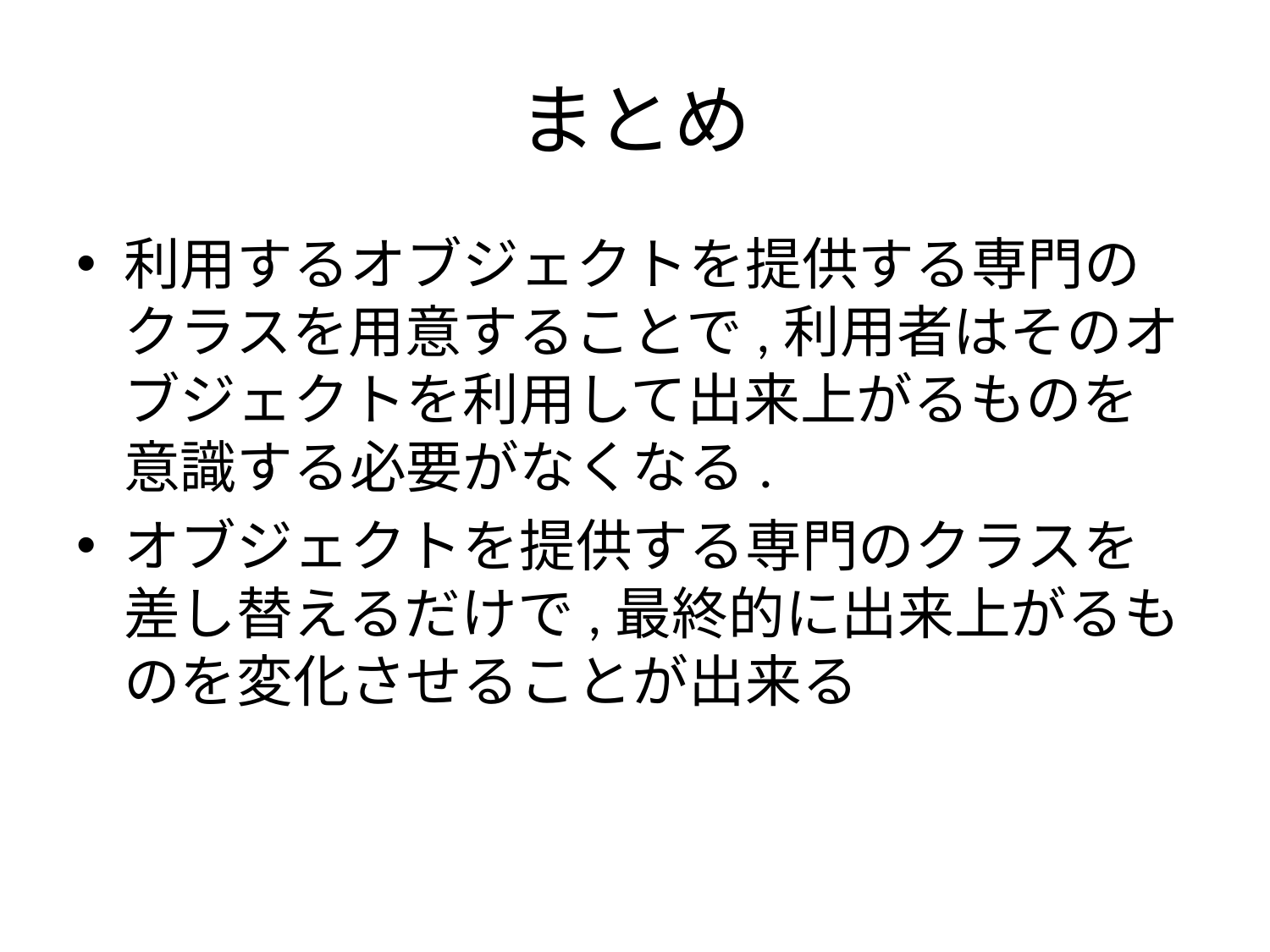

# まとめ
利用するオブジェクトを提供する専門のクラスを用意することで,利用者はそのオブジェクトを利用して出来上がるものを意識する必要がなくなる.
オブジェクトを提供する専門のクラスを差し替えるだけで,最終的に出来上がるものを変化させることが出来る